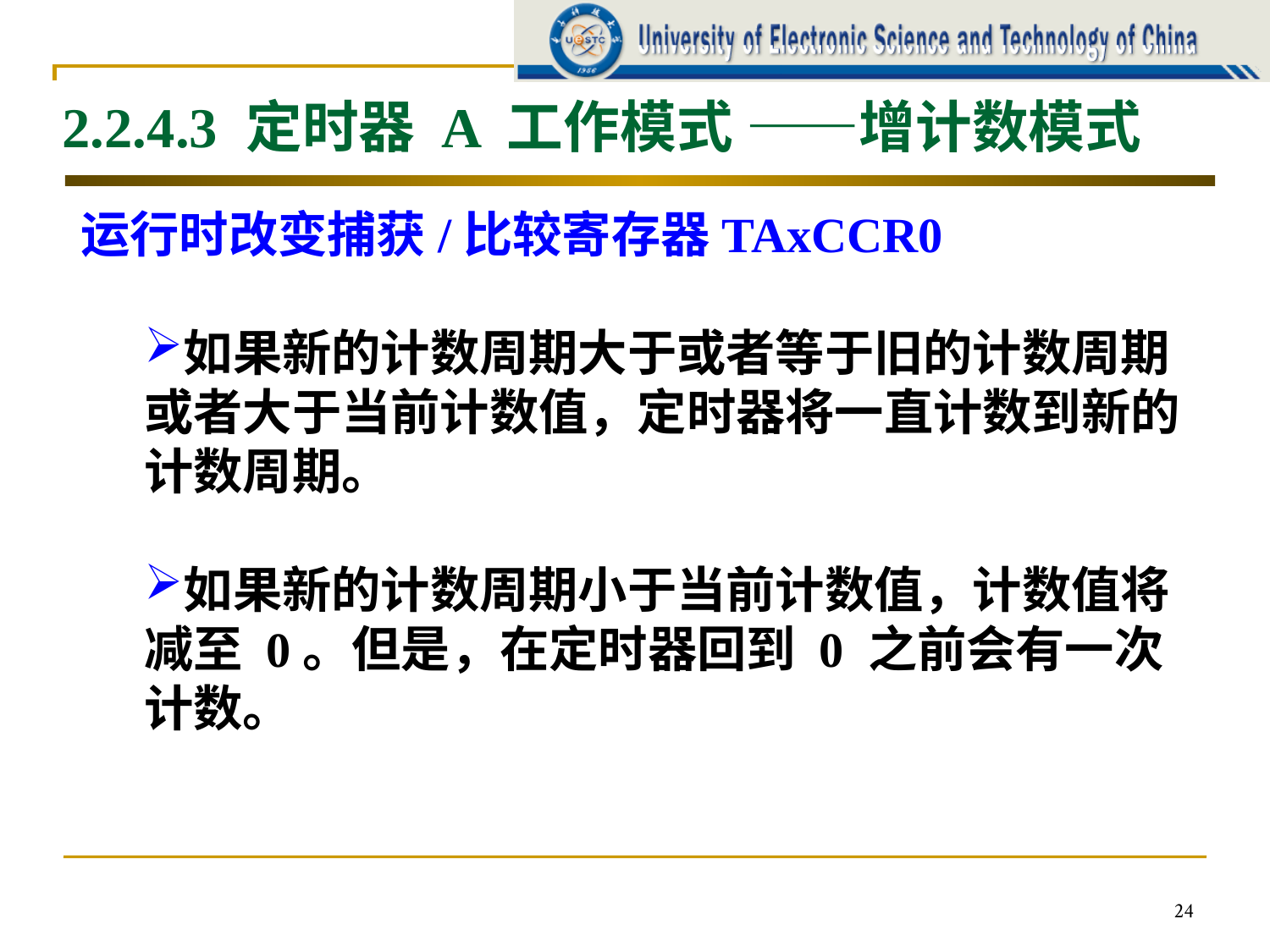

2.2.4.3 定时器 A 工作模式 ——增计数模式
运行时改变捕获/比较寄存器TAxCCR0

如果新的计数周期大于或者等于旧的计数周期或者大于当前计数值，定时器将一直计数到新的计数周期。

如果新的计数周期小于当前计数值，计数值将减至 0。但是，在定时器回到 0 之前会有一次计数。

24